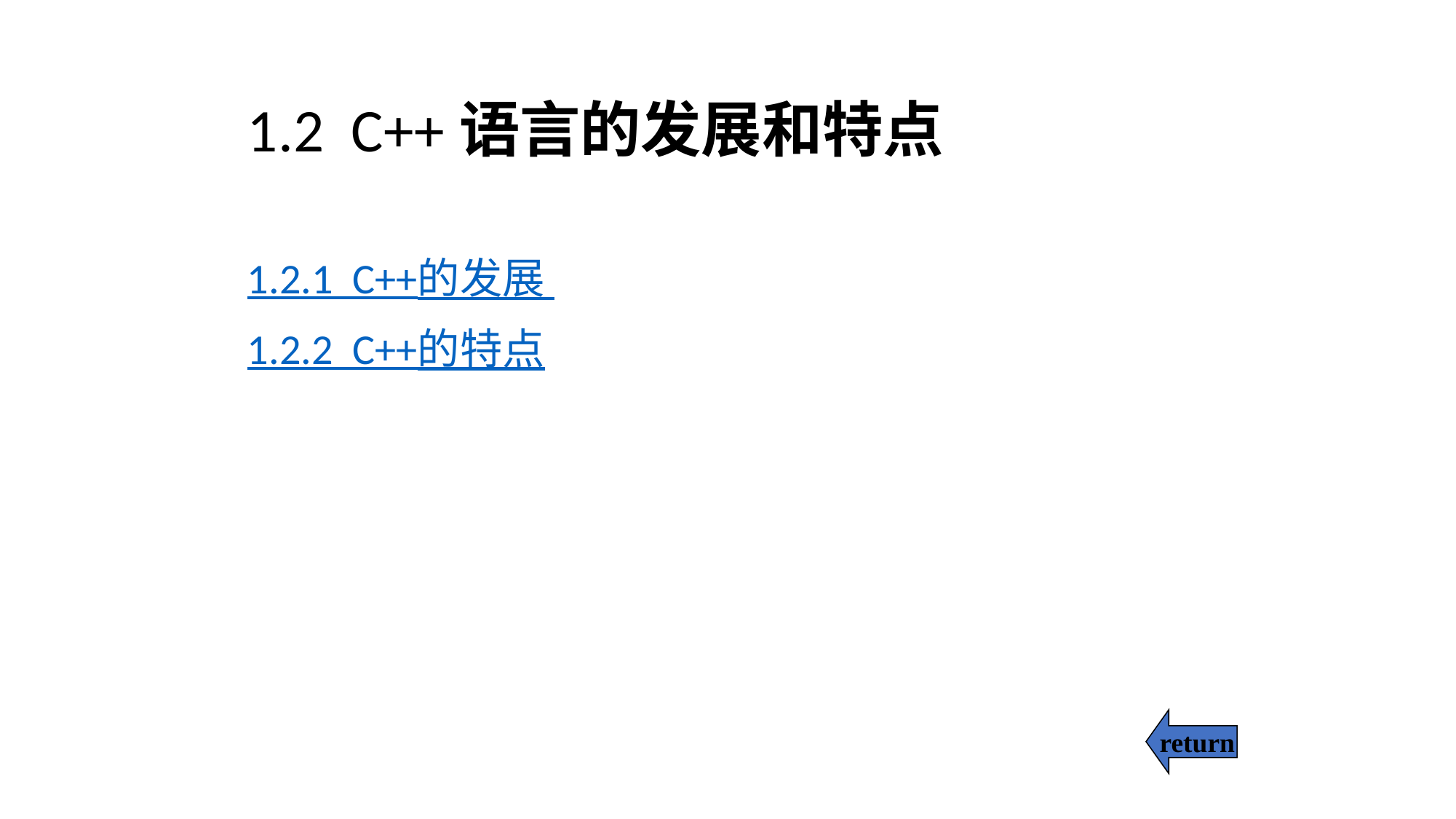

# 1.2  C++语言的发展和特点
1.2.1  C++的发展
1.2.2  C++的特点
return